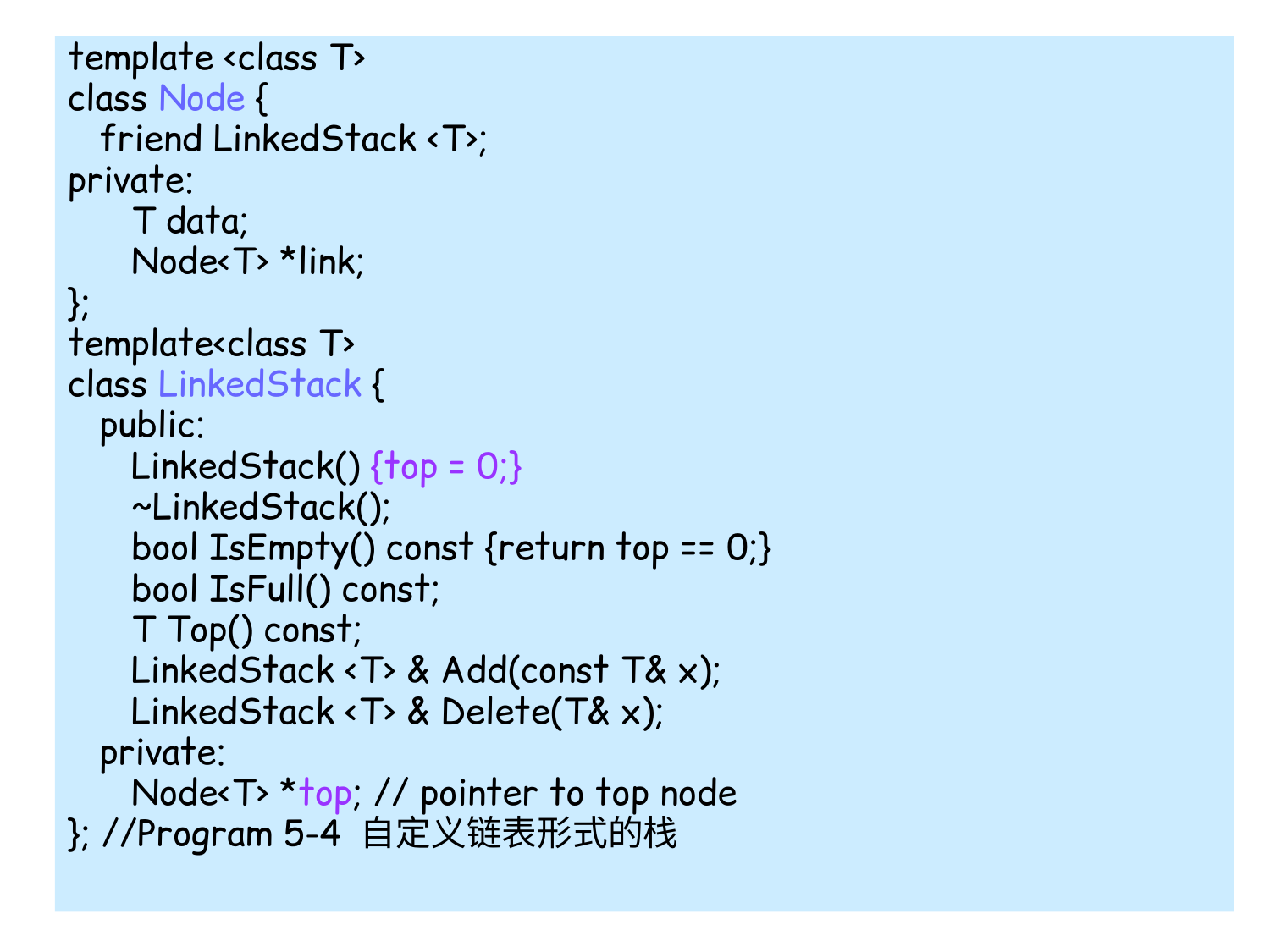

template <class T>
class Node {
   friend LinkedStack <T>;
private:
      T data;
      Node<T> *link;
};
template<class T>
class LinkedStack {
   public:
      LinkedStack() {top = 0;}
      ~LinkedStack();
      bool IsEmpty() const {return top == 0;}
      bool IsFull() const;
      T Top() const;
      LinkedStack <T> & Add(const T& x);
      LinkedStack <T> & Delete(T& x);
   private:
      Node<T> *top; // pointer to top node
}; //Program 5-4 自定义链表形式的栈
# 5.4	Linked Representation

16